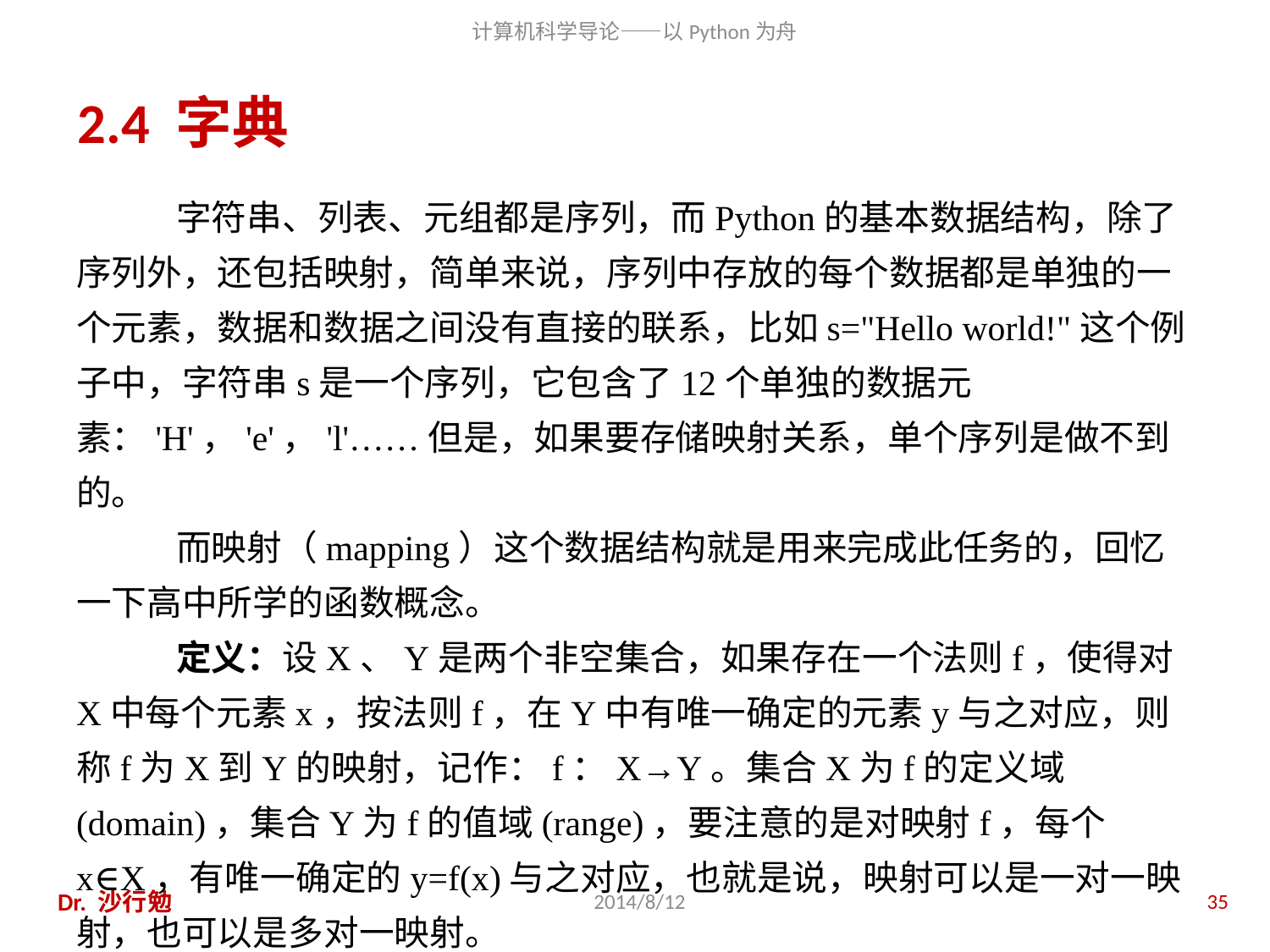

# 2.4 字典
字符串、列表、元组都是序列，而Python的基本数据结构，除了序列外，还包括映射，简单来说，序列中存放的每个数据都是单独的一个元素，数据和数据之间没有直接的联系，比如s="Hello world!"这个例子中，字符串s是一个序列，它包含了12个单独的数据元素：'H'，'e'，'l'……但是，如果要存储映射关系，单个序列是做不到的。
而映射（mapping）这个数据结构就是用来完成此任务的，回忆一下高中所学的函数概念。
定义：设X、Y是两个非空集合，如果存在一个法则f，使得对X中每个元素x，按法则f，在Y中有唯一确定的元素y与之对应，则称f为X到Y的映射，记作：f：X→Y。集合X为f的定义域(domain)，集合Y为f的值域(range)，要注意的是对映射f，每个x∈X，有唯一确定的y=f(x)与之对应，也就是说，映射可以是一对一映射，也可以是多对一映射。
Dr. 沙行勉
2014/8/12
35